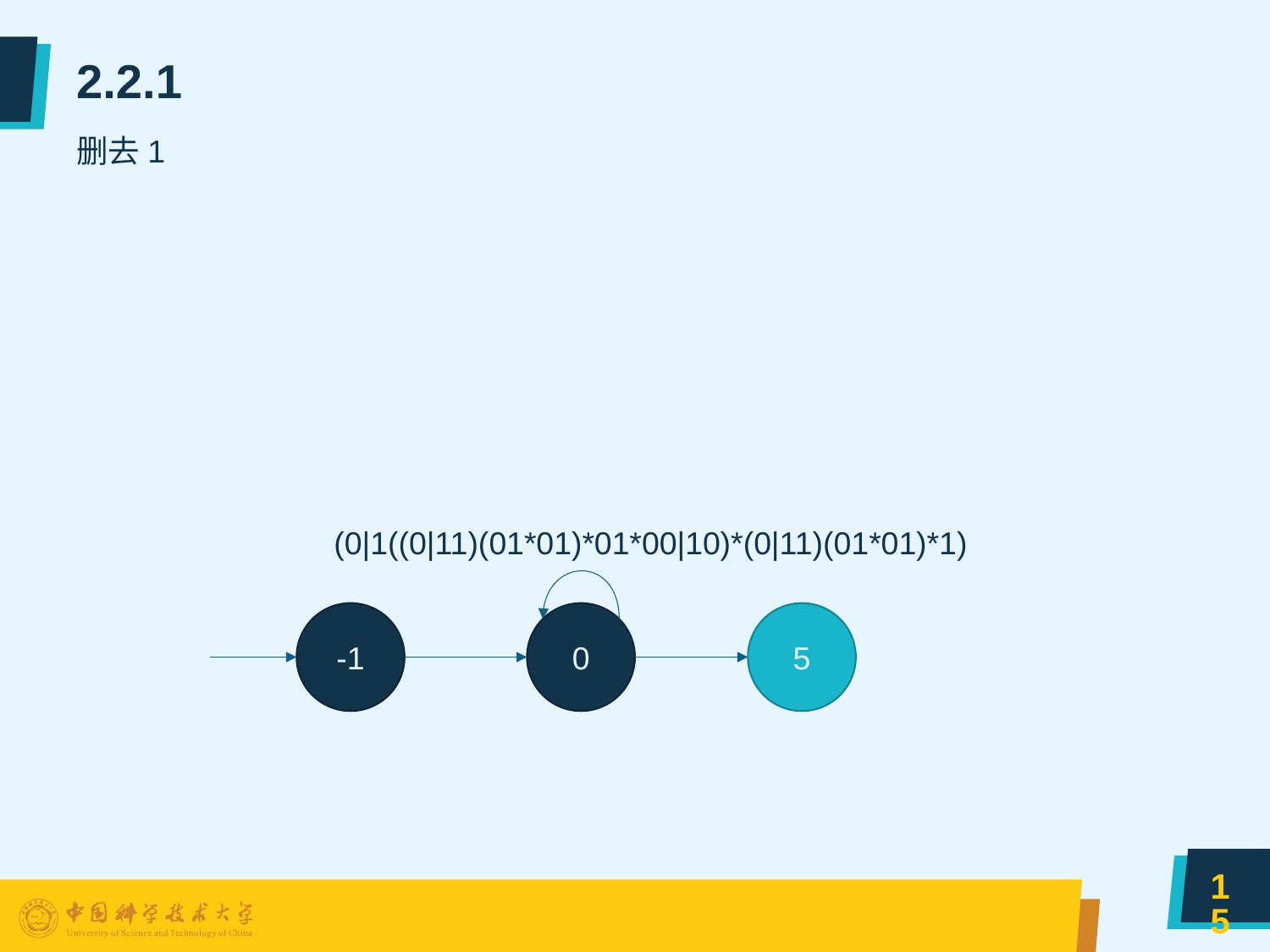

# 2.2.1
删去1
(0|1((0|11)(01*01)*01*00|10)*(0|11)(01*01)*1)
-1
0
5
15